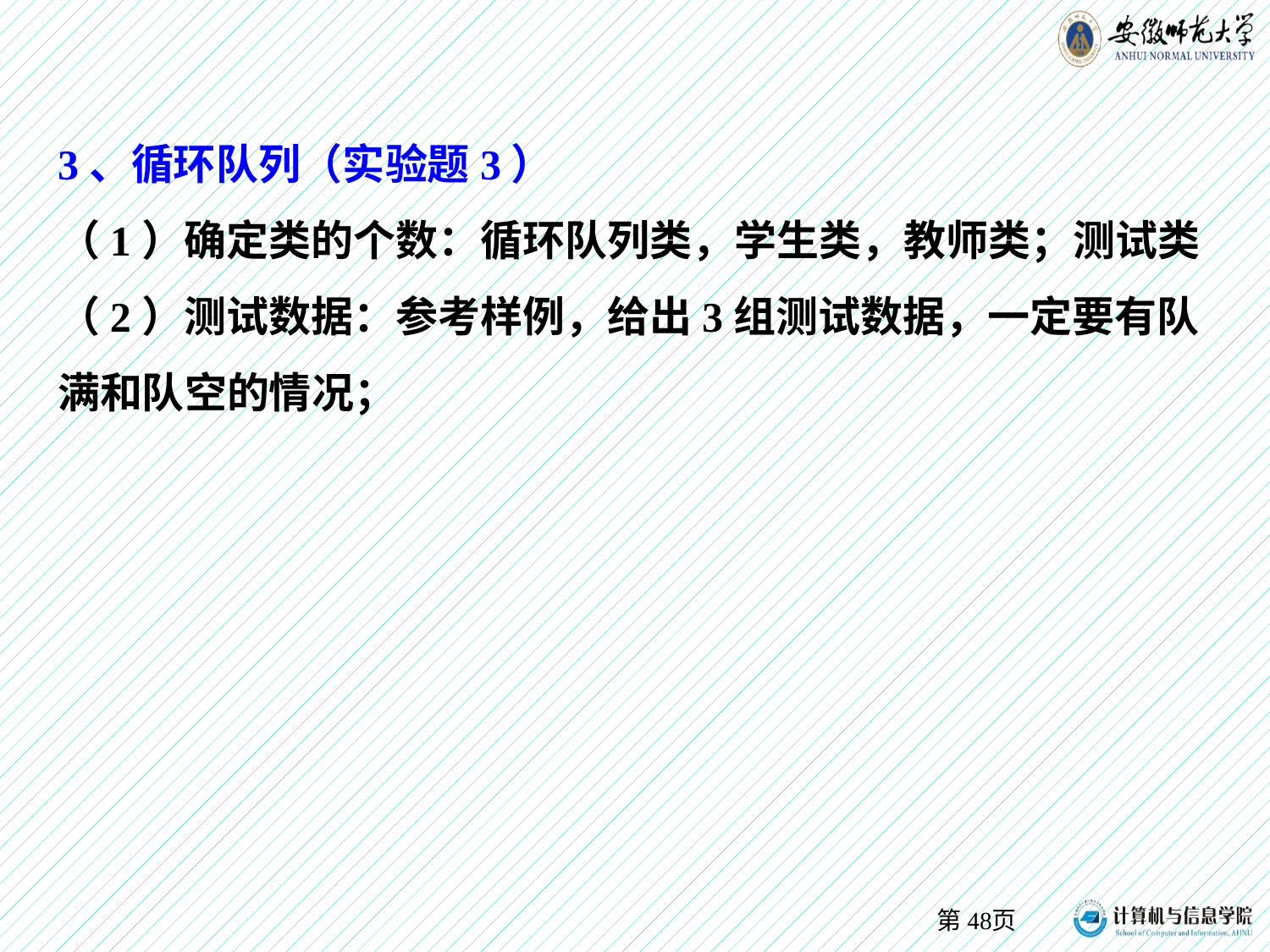

3、循环队列（实验题3）
（1）确定类的个数：循环队列类，学生类，教师类；测试类
（2）测试数据：参考样例，给出3组测试数据，一定要有队满和队空的情况；

第48页